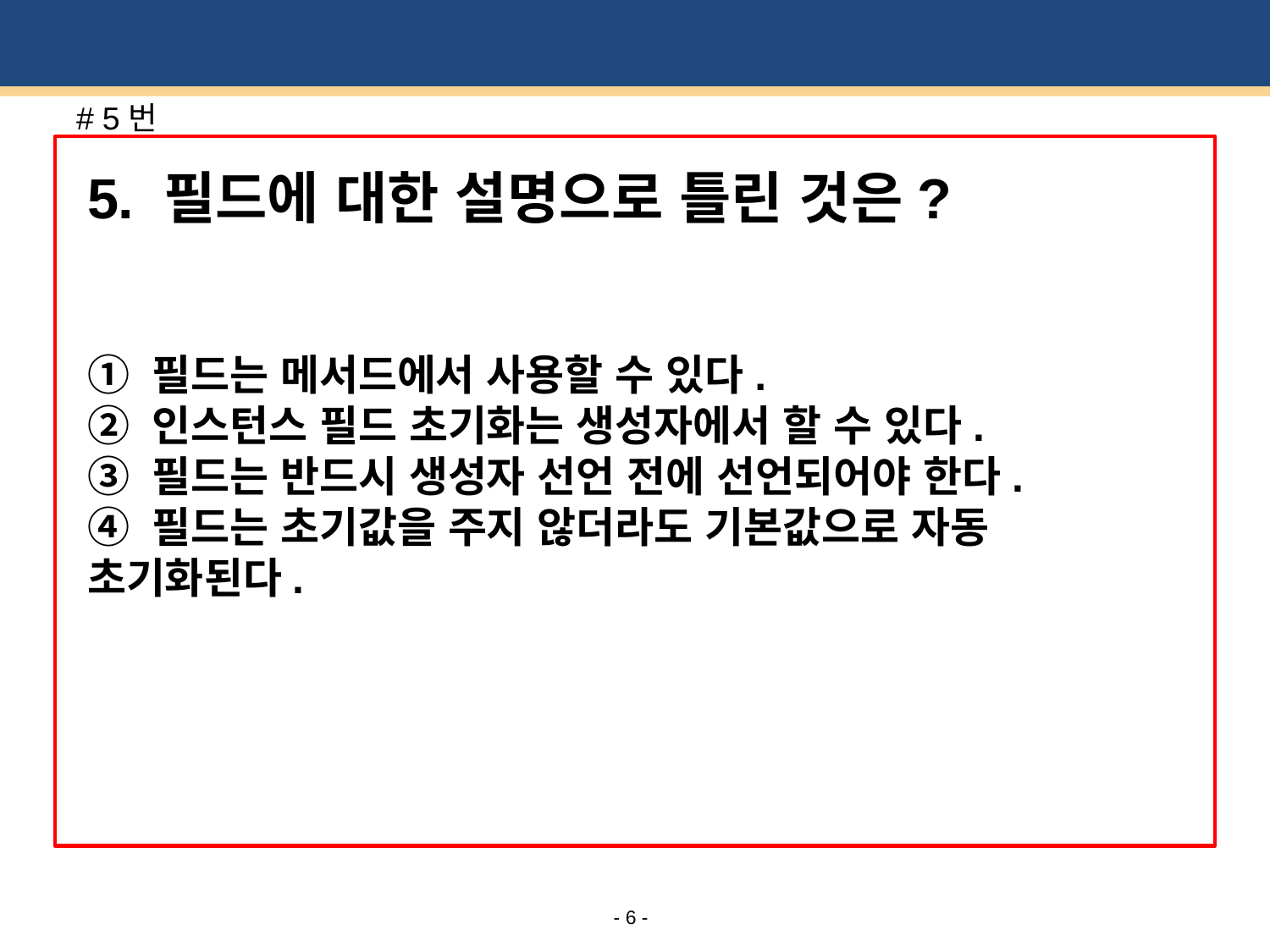

# # 5번

5. 필드에 대한 설명으로 틀린 것은?

① 필드는 메서드에서 사용할 수 있다.
② 인스턴스 필드 초기화는 생성자에서 할 수 있다.
③ 필드는 반드시 생성자 선언 전에 선언되어야 한다.
④ 필드는 초기값을 주지 않더라도 기본값으로 자동 초기화된다.